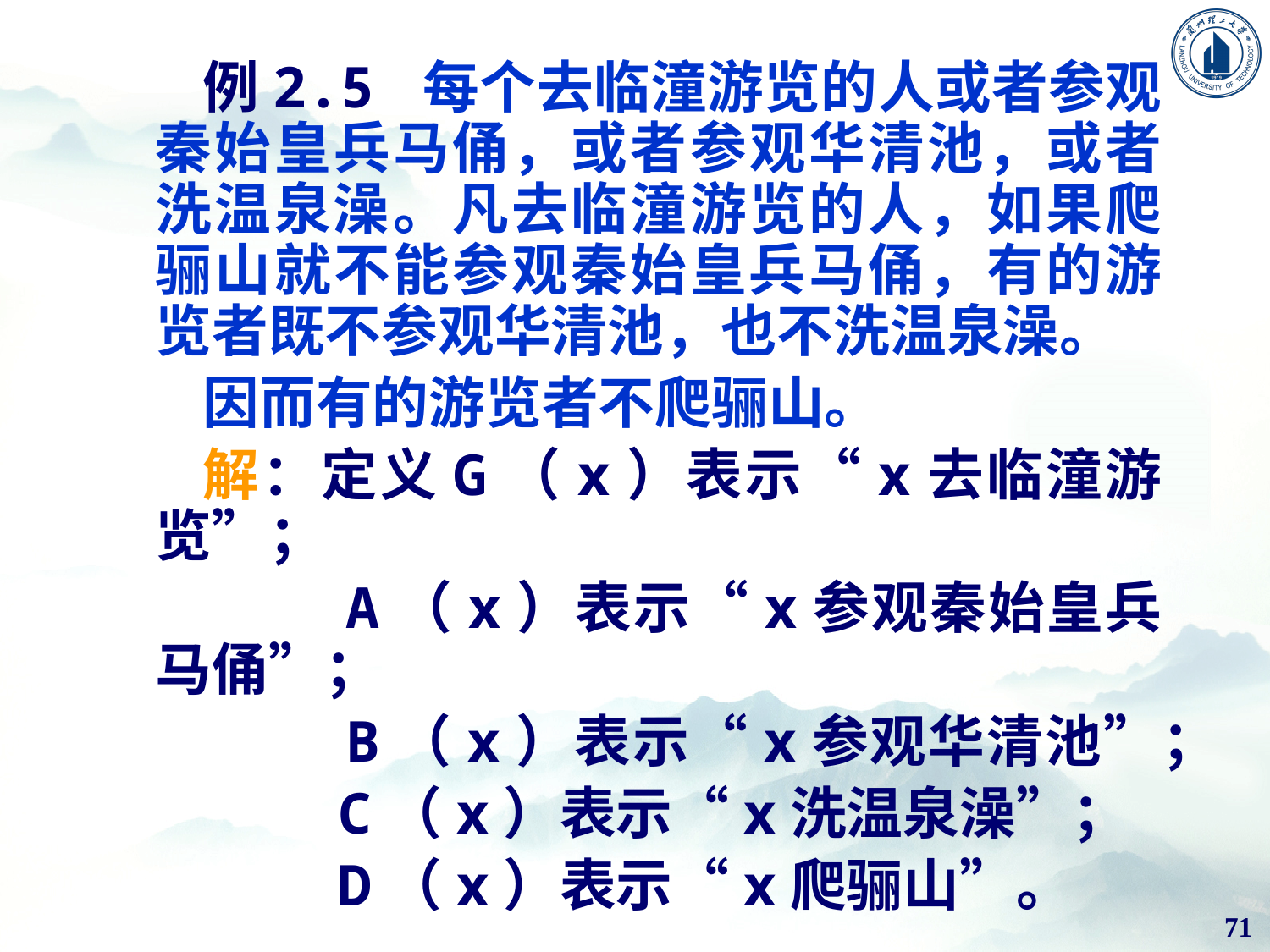

例2.5 每个去临潼游览的人或者参观秦始皇兵马俑，或者参观华清池，或者洗温泉澡。凡去临潼游览的人，如果爬骊山就不能参观秦始皇兵马俑，有的游览者既不参观华清池，也不洗温泉澡。
因而有的游览者不爬骊山。
解：定义G（x）表示“x去临潼游览”；
    A（x）表示“x参观秦始皇兵马俑”；
    B（x）表示“x参观华清池”；
    C（x）表示“x洗温泉澡”；
    D（x）表示“x爬骊山”。

71